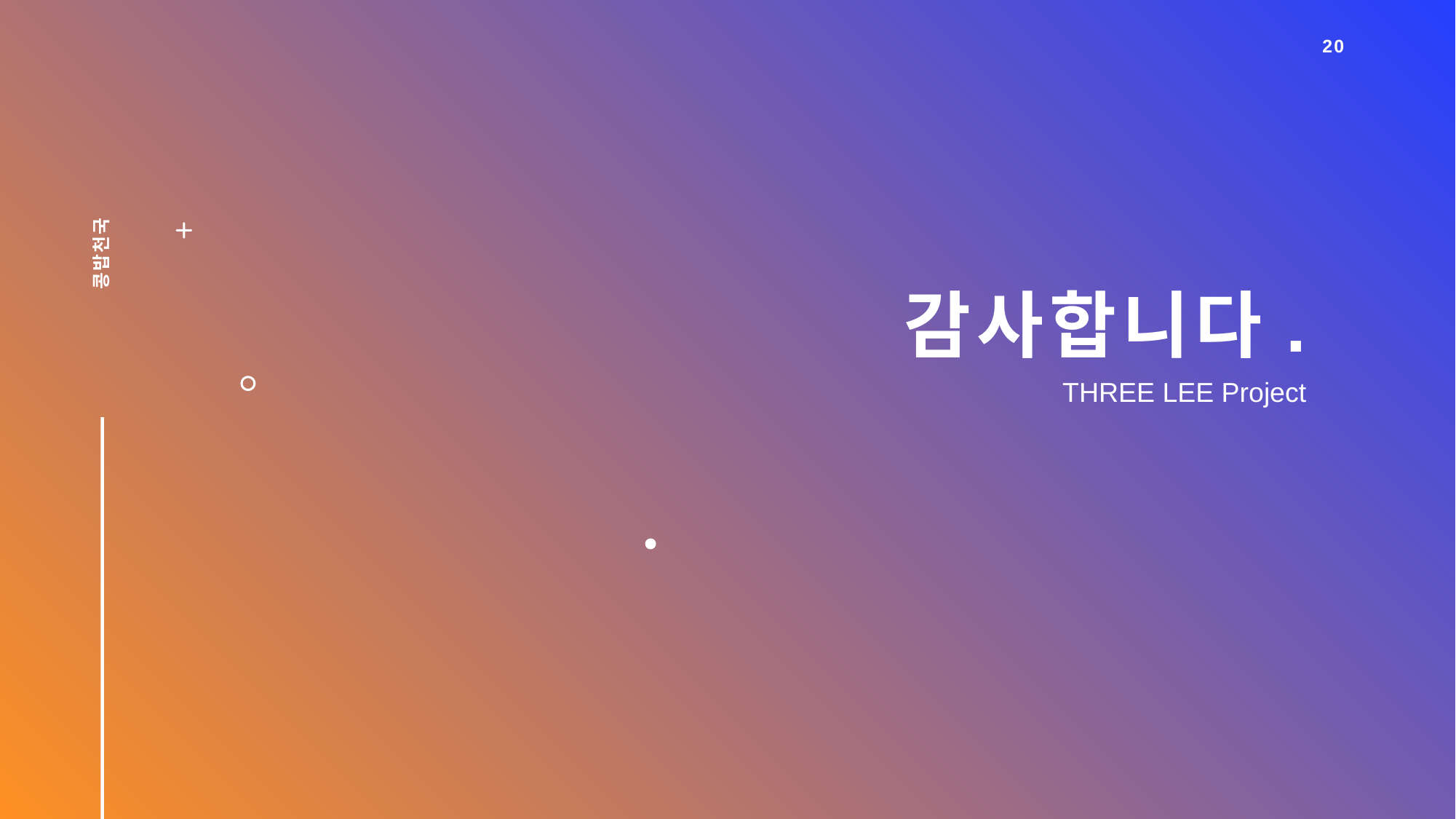

20
# 감사합니다.
콩밥천국
THREE LEE Project